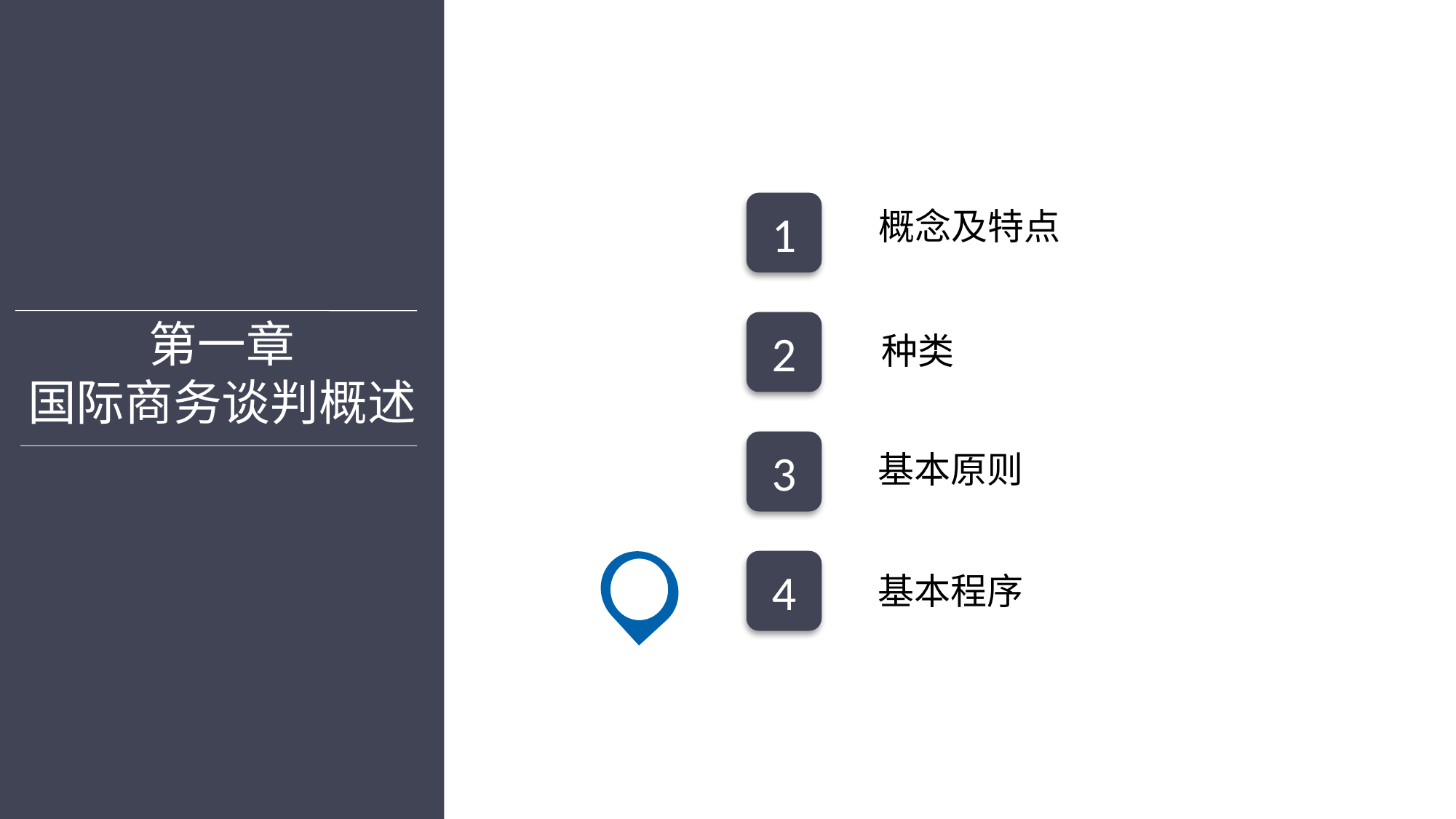

1
概念及特点
第一章
国际商务谈判概述

2
种类
3
基本原则

4
基本程序